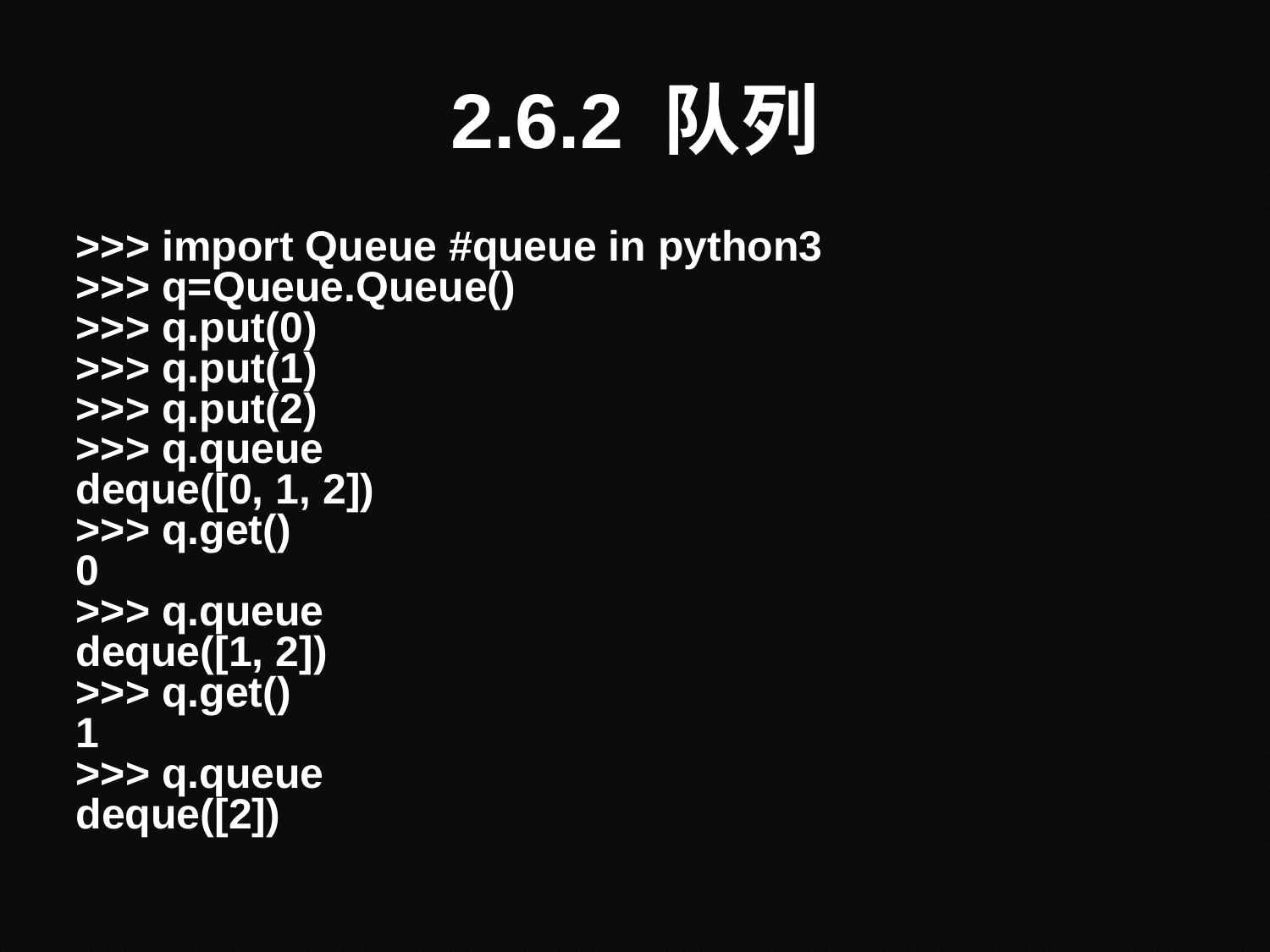

# 2.6.2 队列
>>> import Queue #queue in python3
>>> q=Queue.Queue()
>>> q.put(0)
>>> q.put(1)
>>> q.put(2)
>>> q.queue
deque([0, 1, 2])
>>> q.get()
0
>>> q.queue
deque([1, 2])
>>> q.get()
1
>>> q.queue
deque([2])